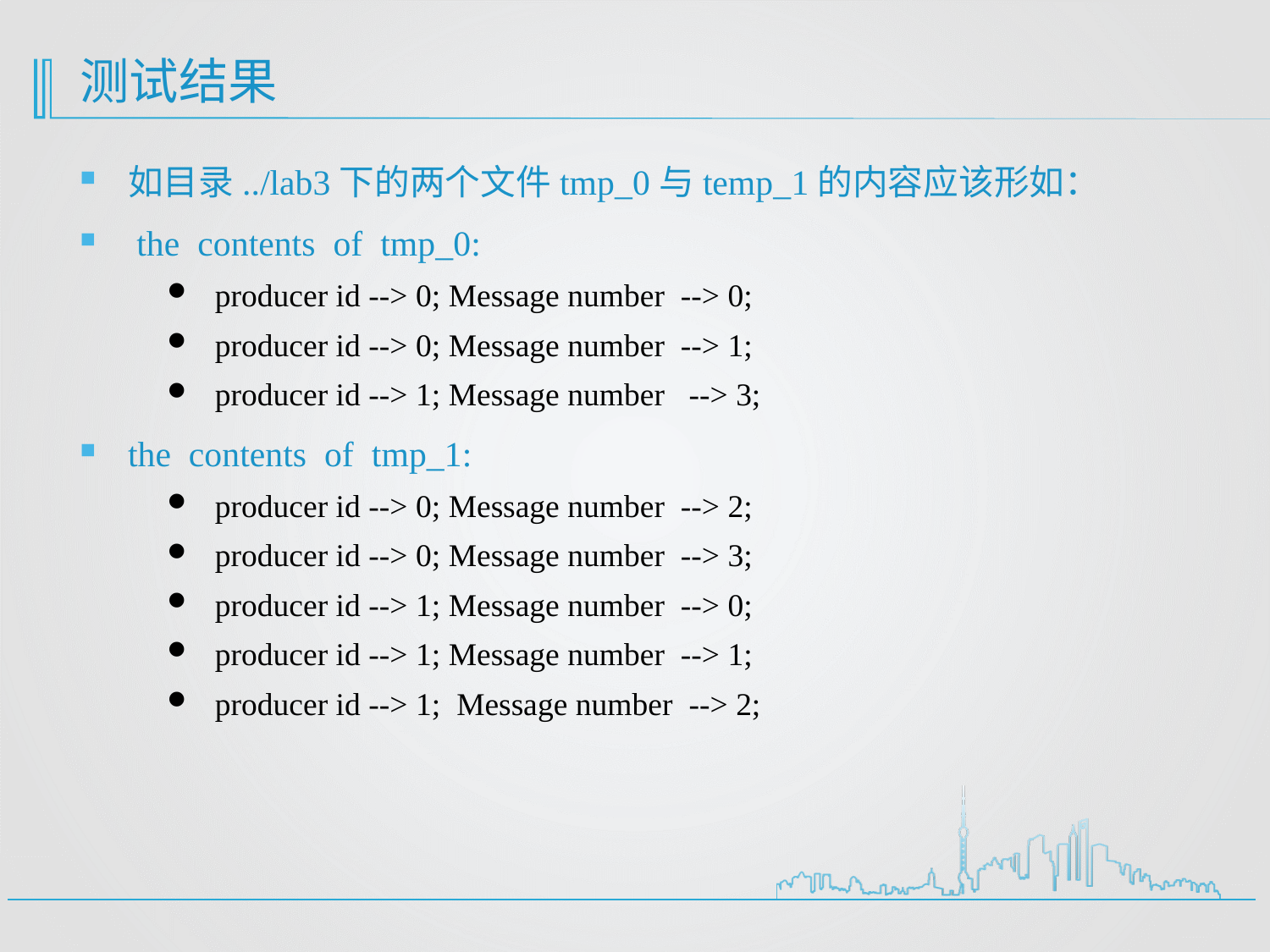

# 测试结果
如目录../lab3下的两个文件tmp_0与temp_1的内容应该形如：
 the  contents  of  tmp_0:
producer id --> 0; Message number  --> 0;
producer id --> 0; Message number  --> 1;
producer id --> 1; Message number   --> 3;
the  contents  of  tmp_1:
producer id --> 0; Message number  --> 2;
producer id --> 0; Message number  --> 3;
producer id --> 1; Message number  --> 0;
producer id --> 1; Message number  --> 1;
producer id --> 1;  Message number  --> 2;